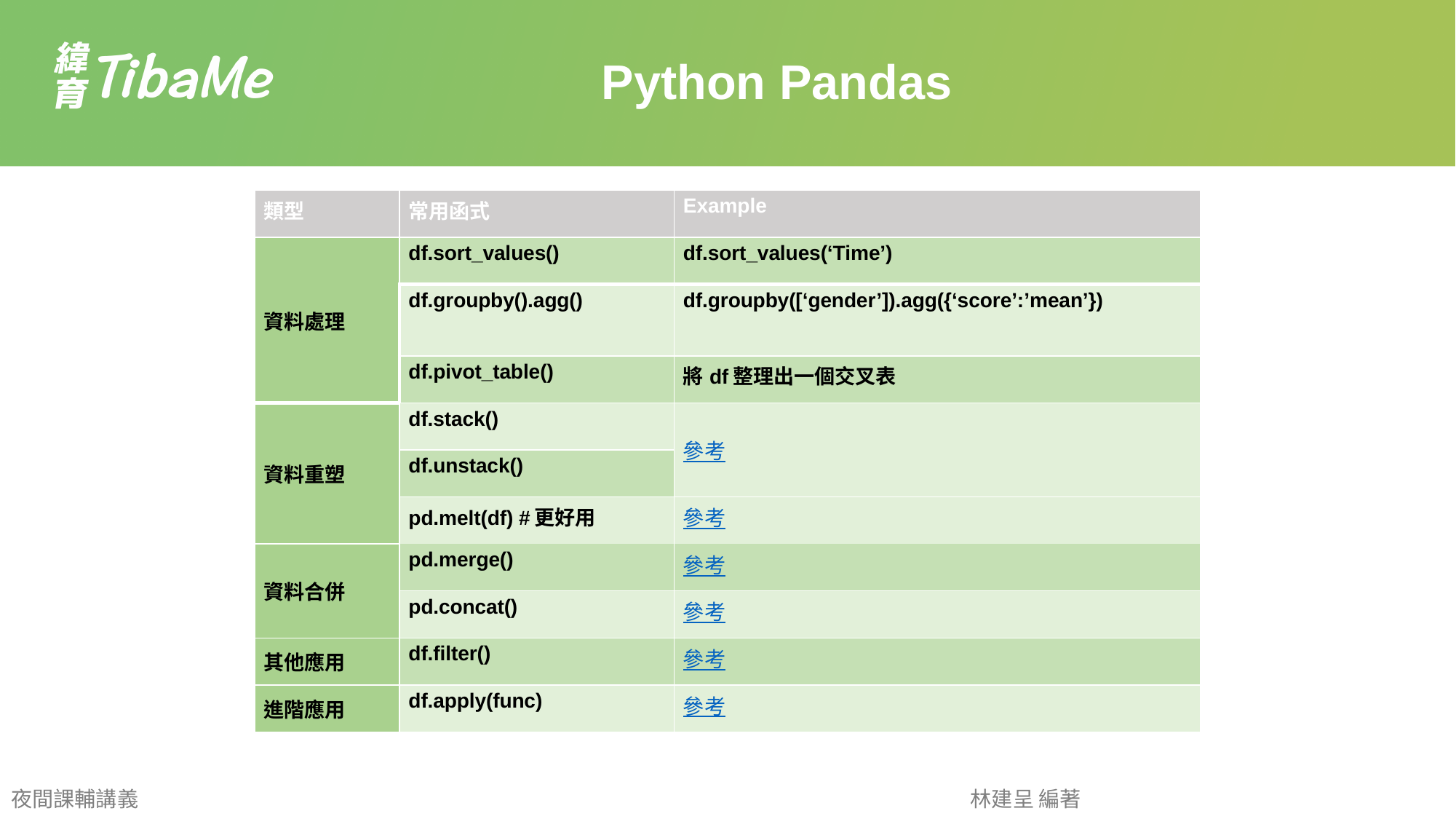

Python Pandas
| 類型 | 常用函式 | Example |
| --- | --- | --- |
| 資料處理 | df.sort\_values() | df.sort\_values(‘Time’) |
|  | df.groupby().agg() | df.groupby([‘gender’]).agg({‘score’:’mean’}) |
|  | df.pivot\_table() | 將df整理出一個交叉表 |
| 資料重塑 | df.stack() | 參考 |
|  | df.unstack() |  |
|  | pd.melt(df) #更好用 | 參考 |
| 資料合併 | pd.merge() | 參考 |
|  | pd.concat() | 參考 |
| 其他應用 | df.filter() | 參考 |
| 進階應用 | df.apply(func) | 參考 |
夜間課輔講義

林建呈 編著